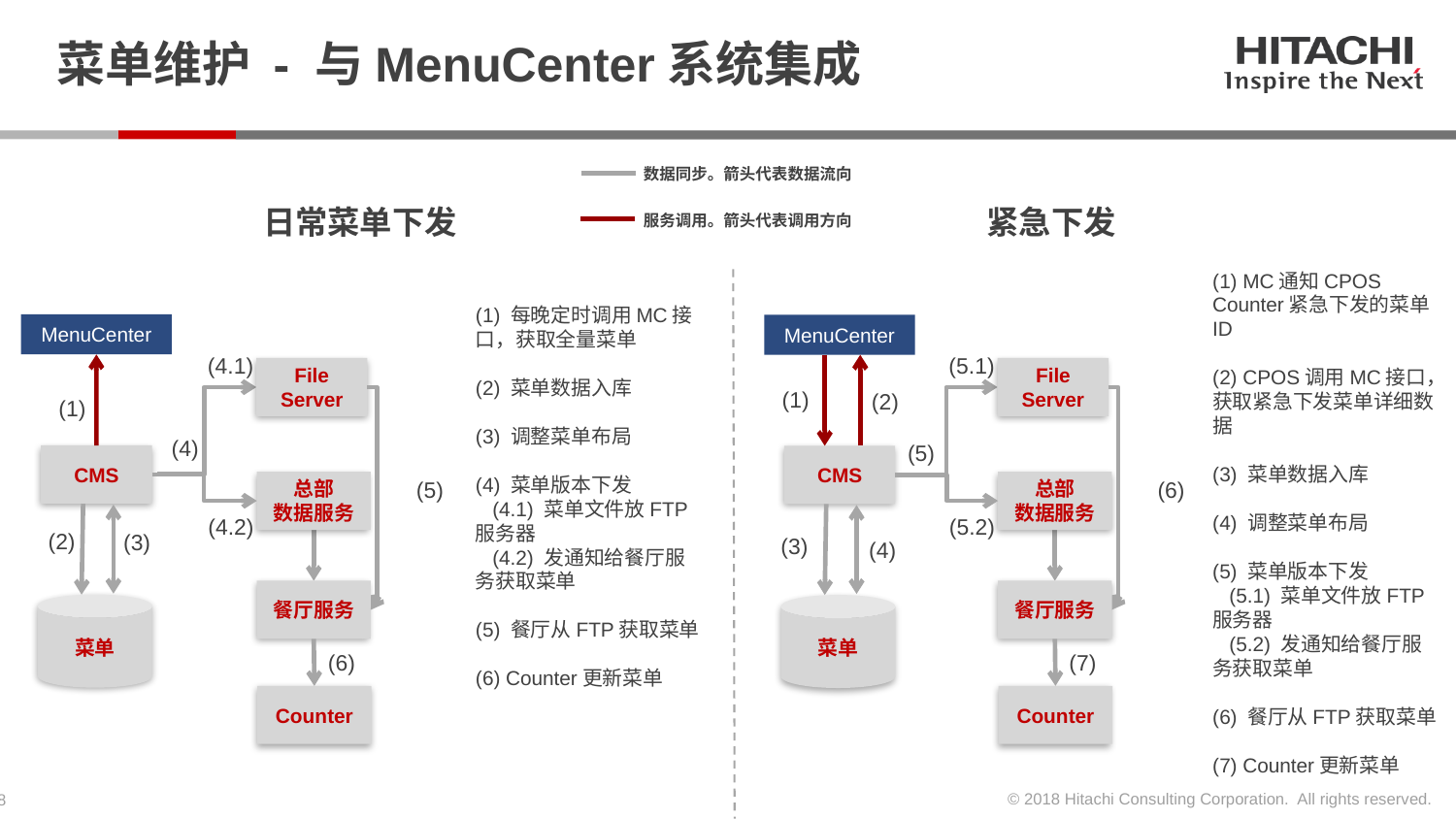

# 菜单维护 - 与MenuCenter系统集成
数据同步。箭头代表数据流向
日常菜单下发
紧急下发
服务调用。箭头代表调用方向
(1) MC通知CPOS Counter紧急下发的菜单ID
(2) CPOS调用MC接口，获取紧急下发菜单详细数据
(3) 菜单数据入库
(4) 调整菜单布局
(5) 菜单版本下发
   (5.1) 菜单文件放FTP服务器
   (5.2) 发通知给餐厅服务获取菜单
(6) 餐厅从FTP获取菜单
(7) Counter更新菜单
(1) 每晚定时调用MC接口，获取全量菜单
(2) 菜单数据入库
(3) 调整菜单布局
(4) 菜单版本下发
   (4.1) 菜单文件放FTP服务器
   (4.2) 发通知给餐厅服务获取菜单
(5) 餐厅从FTP获取菜单
(6) Counter更新菜单
MenuCenter
MenuCenter
(4.1)
(5.1)
File Server
File Server
(1)
(2)
(1)
(4)
(5)
CMS
CMS
(5)
(6)
总部
数据服务
总部
数据服务
(4.2)
(5.2)
(2)
(3)
(3)
(4)
餐厅服务
餐厅服务
菜单
菜单
(6)
(7)
Counter
Counter